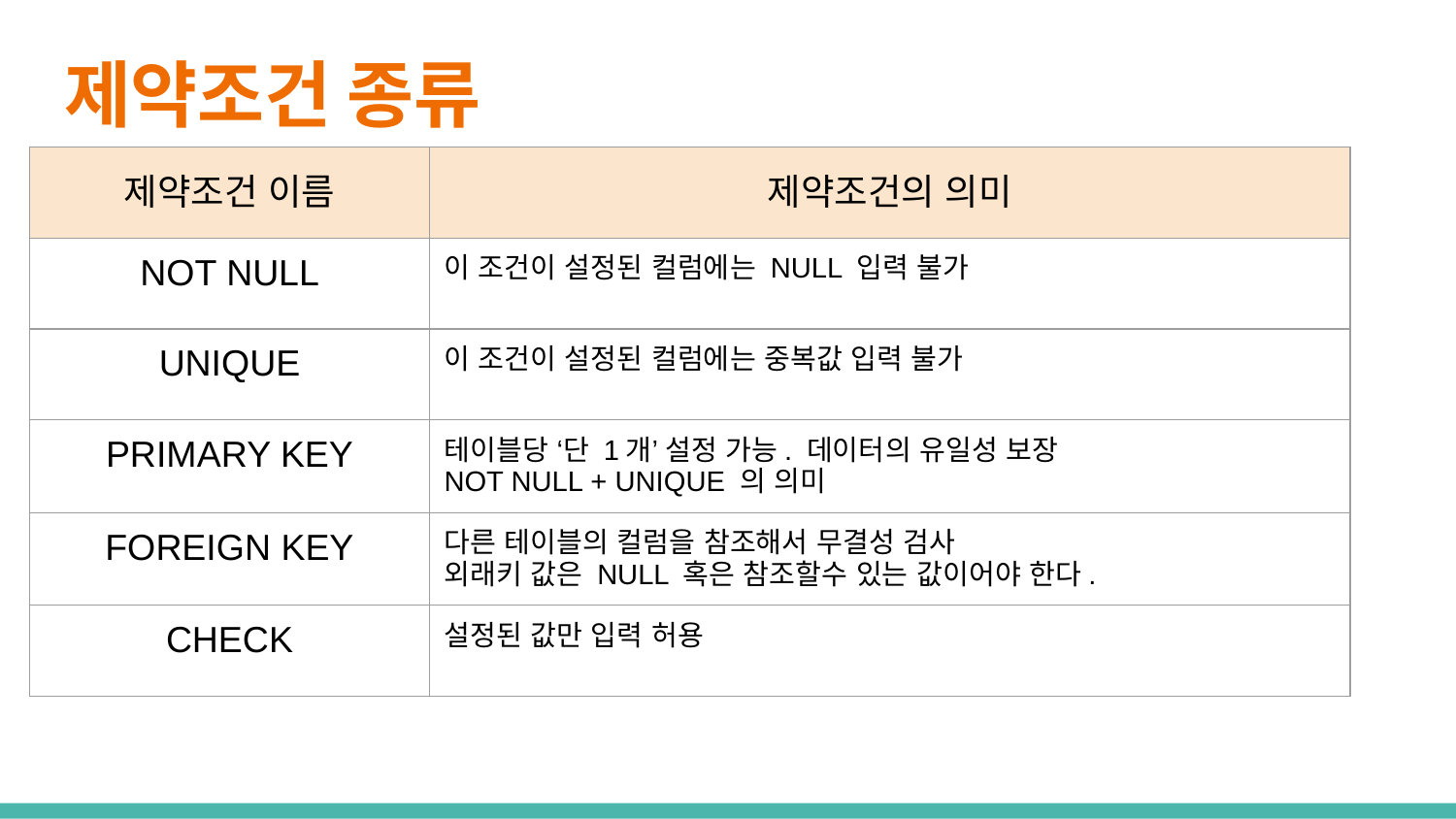

# 제약조건 종류
| 제약조건 이름 | 제약조건의 의미 |
| --- | --- |
| NOT NULL | 이 조건이 설정된 컬럼에는 NULL 입력 불가 |
| UNIQUE | 이 조건이 설정된 컬럼에는 중복값 입력 불가 |
| PRIMARY KEY | 테이블당 ‘단 1개’ 설정 가능. 데이터의 유일성 보장 NOT NULL + UNIQUE 의 의미 |
| FOREIGN KEY | 다른 테이블의 컬럼을 참조해서 무결성 검사 외래키 값은 NULL 혹은 참조할수 있는 값이어야 한다. |
| CHECK | 설정된 값만 입력 허용 |